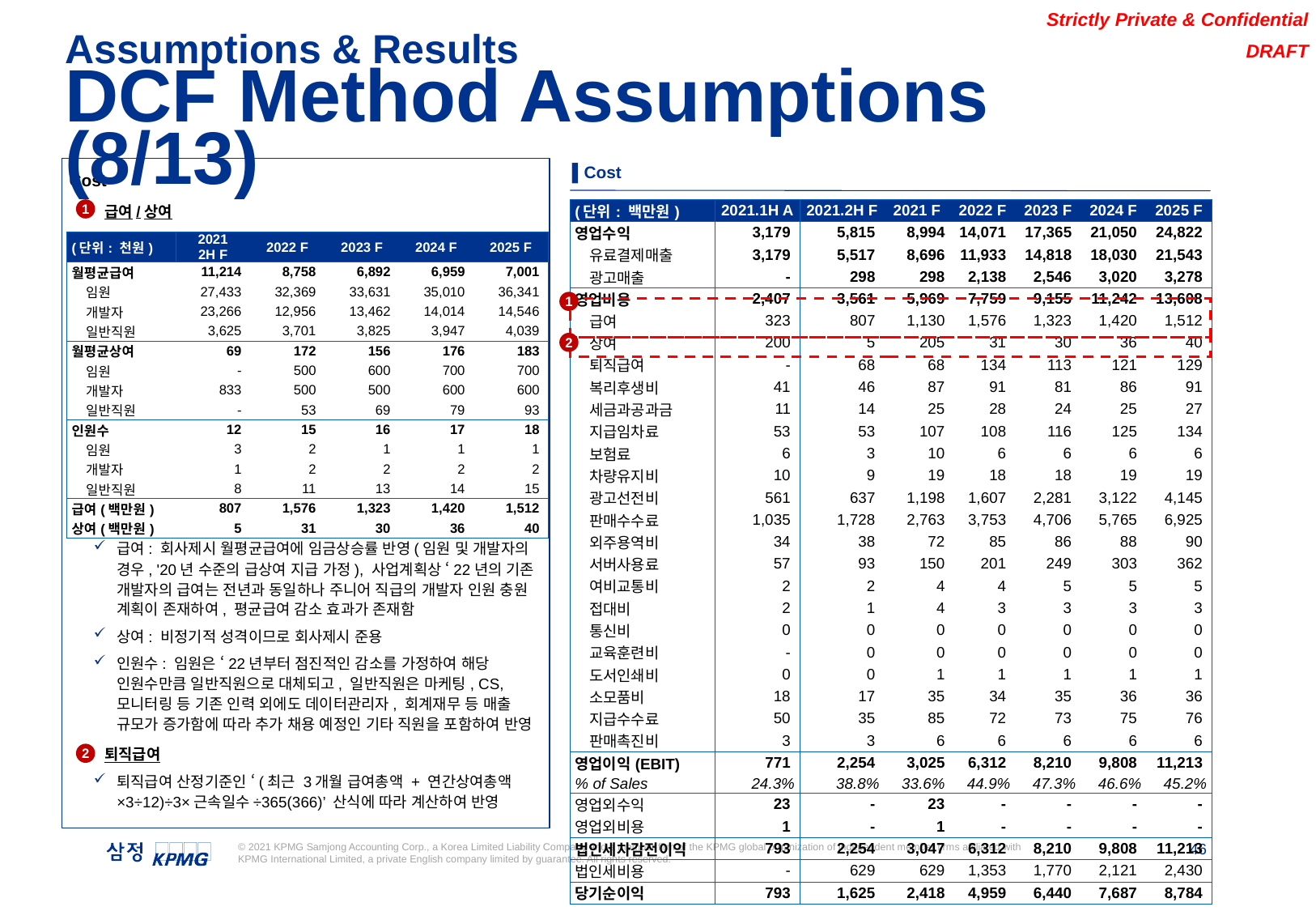

Assumptions & Results
DCF Method Assumptions (8/13)
▌Cost

Cost
급여/상여

급여: 회사제시 월평균급여에 임금상승률 반영(임원 및 개발자의 경우, '20년 수준의 급상여 지급 가정), 사업계획상 ‘22년의 기존 개발자의 급여는 전년과 동일하나 주니어 직급의 개발자 인원 충원 계획이 존재하여, 평균급여 감소 효과가 존재함
상여: 비정기적 성격이므로 회사제시 준용
인원수: 임원은 ‘22년부터 점진적인 감소를 가정하여 해당 인원수만큼 일반직원으로 대체되고, 일반직원은 마케팅, CS, 모니터링 등 기존 인력 외에도 데이터관리자, 회계재무 등 매출 규모가 증가함에 따라 추가 채용 예정인 기타 직원을 포함하여 반영
퇴직급여
퇴직급여 산정기준인 ‘(최근 3개월 급여총액 + 연간상여총액×3÷12)÷3×근속일수÷365(366)’ 산식에 따라 계산하여 반영

1
| (단위: 백만원) | 2021.1H A | 2021.2H F | 2021 F | 2022 F | 2023 F | 2024 F | 2025 F |
| --- | --- | --- | --- | --- | --- | --- | --- |
| 영업수익 | 3,179 | 5,815 | 8,994 | 14,071 | 17,365 | 21,050 | 24,822 |
| 유료결제매출 | 3,179 | 5,517 | 8,696 | 11,933 | 14,818 | 18,030 | 21,543 |
| 광고매출 | - | 298 | 298 | 2,138 | 2,546 | 3,020 | 3,278 |
| 영업비용 | 2,407 | 3,561 | 5,969 | 7,759 | 9,155 | 11,242 | 13,608 |
| 급여 | 323 | 807 | 1,130 | 1,576 | 1,323 | 1,420 | 1,512 |
| 상여 | 200 | 5 | 205 | 31 | 30 | 36 | 40 |
| 퇴직급여 | - | 68 | 68 | 134 | 113 | 121 | 129 |
| 복리후생비 | 41 | 46 | 87 | 91 | 81 | 86 | 91 |
| 세금과공과금 | 11 | 14 | 25 | 28 | 24 | 25 | 27 |
| 지급임차료 | 53 | 53 | 107 | 108 | 116 | 125 | 134 |
| 보험료 | 6 | 3 | 10 | 6 | 6 | 6 | 6 |
| 차량유지비 | 10 | 9 | 19 | 18 | 18 | 19 | 19 |
| 광고선전비 | 561 | 637 | 1,198 | 1,607 | 2,281 | 3,122 | 4,145 |
| 판매수수료 | 1,035 | 1,728 | 2,763 | 3,753 | 4,706 | 5,765 | 6,925 |
| 외주용역비 | 34 | 38 | 72 | 85 | 86 | 88 | 90 |
| 서버사용료 | 57 | 93 | 150 | 201 | 249 | 303 | 362 |
| 여비교통비 | 2 | 2 | 4 | 4 | 5 | 5 | 5 |
| 접대비 | 2 | 1 | 4 | 3 | 3 | 3 | 3 |
| 통신비 | 0 | 0 | 0 | 0 | 0 | 0 | 0 |
| 교육훈련비 | - | 0 | 0 | 0 | 0 | 0 | 0 |
| 도서인쇄비 | 0 | 0 | 1 | 1 | 1 | 1 | 1 |
| 소모품비 | 18 | 17 | 35 | 34 | 35 | 36 | 36 |
| 지급수수료 | 50 | 35 | 85 | 72 | 73 | 75 | 76 |
| 판매촉진비 | 3 | 3 | 6 | 6 | 6 | 6 | 6 |
| 영업이익(EBIT) | 771 | 2,254 | 3,025 | 6,312 | 8,210 | 9,808 | 11,213 |
| % of Sales | 24.3% | 38.8% | 33.6% | 44.9% | 47.3% | 46.6% | 45.2% |
| 영업외수익 | 23 | - | 23 | - | - | - | - |
| 영업외비용 | 1 | - | 1 | - | - | - | - |
| 법인세차감전이익 | 793 | 2,254 | 3,047 | 6,312 | 8,210 | 9,808 | 11,213 |
| 법인세비용 | - | 629 | 629 | 1,353 | 1,770 | 2,121 | 2,430 |
| 당기순이익 | 793 | 1,625 | 2,418 | 4,959 | 6,440 | 7,687 | 8,784 |
| (단위: 천원) | 2021 2H F | 2022 F | 2023 F | 2024 F | 2025 F |
| --- | --- | --- | --- | --- | --- |
| 월평균급여 | 11,214 | 8,758 | 6,892 | 6,959 | 7,001 |
| 임원 | 27,433 | 32,369 | 33,631 | 35,010 | 36,341 |
| 개발자 | 23,266 | 12,956 | 13,462 | 14,014 | 14,546 |
| 일반직원 | 3,625 | 3,701 | 3,825 | 3,947 | 4,039 |
| 월평균상여 | 69 | 172 | 156 | 176 | 183 |
| 임원 | - | 500 | 600 | 700 | 700 |
| 개발자 | 833 | 500 | 500 | 600 | 600 |
| 일반직원 | - | 53 | 69 | 79 | 93 |
| 인원수 | 12 | 15 | 16 | 17 | 18 |
| 임원 | 3 | 2 | 1 | 1 | 1 |
| 개발자 | 1 | 2 | 2 | 2 | 2 |
| 일반직원 | 8 | 11 | 13 | 14 | 15 |
| 급여(백만원) | 807 | 1,576 | 1,323 | 1,420 | 1,512 |
| 상여(백만원) | 5 | 31 | 30 | 36 | 40 |
1

2

2